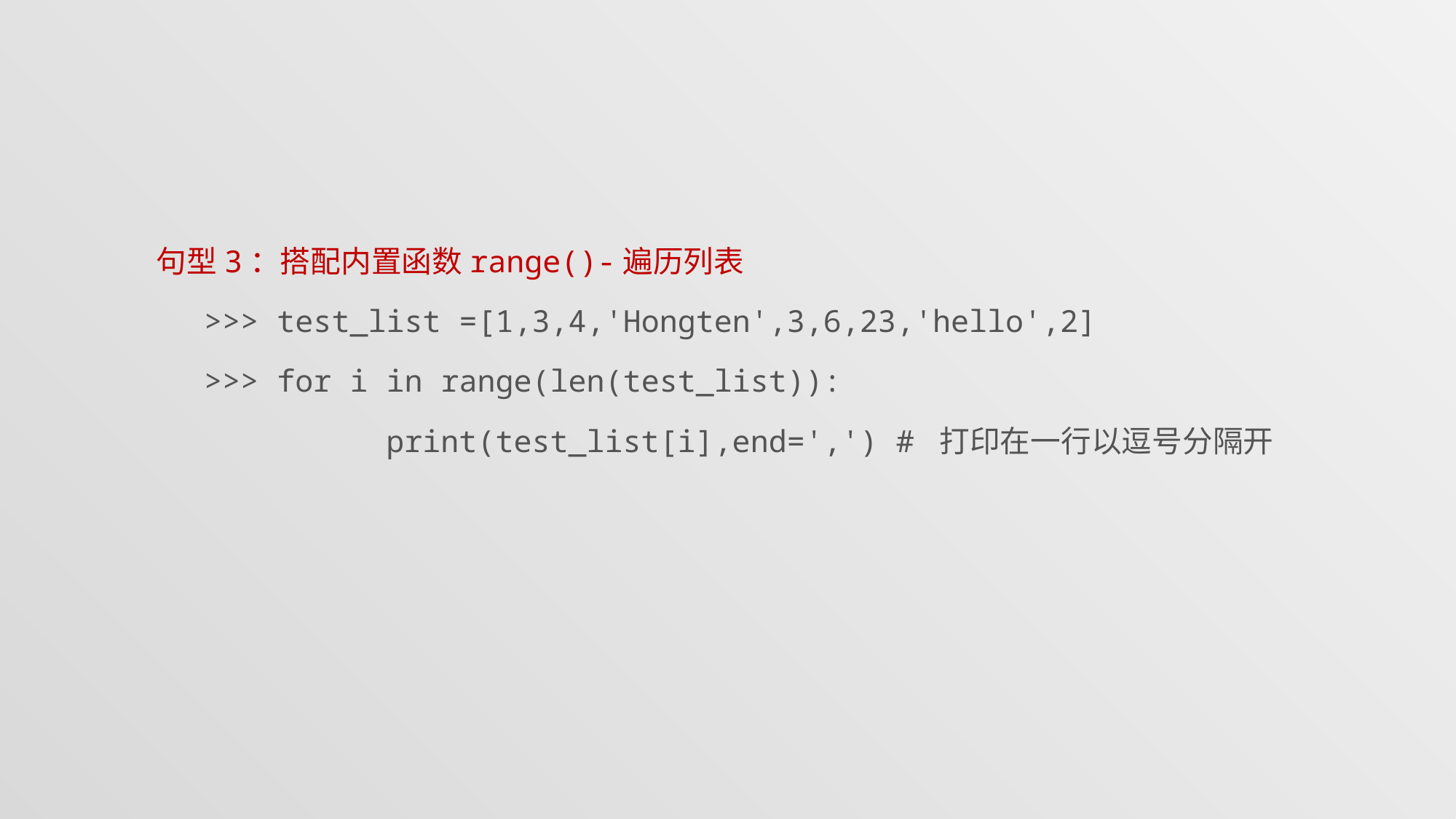

#
句型3：搭配内置函数range()-遍历列表
>>> test_list =[1,3,4,'Hongten',3,6,23,'hello',2]
>>> for i in range(len(test_list)):
	    print(test_list[i],end=',') # 打印在一行以逗号分隔开